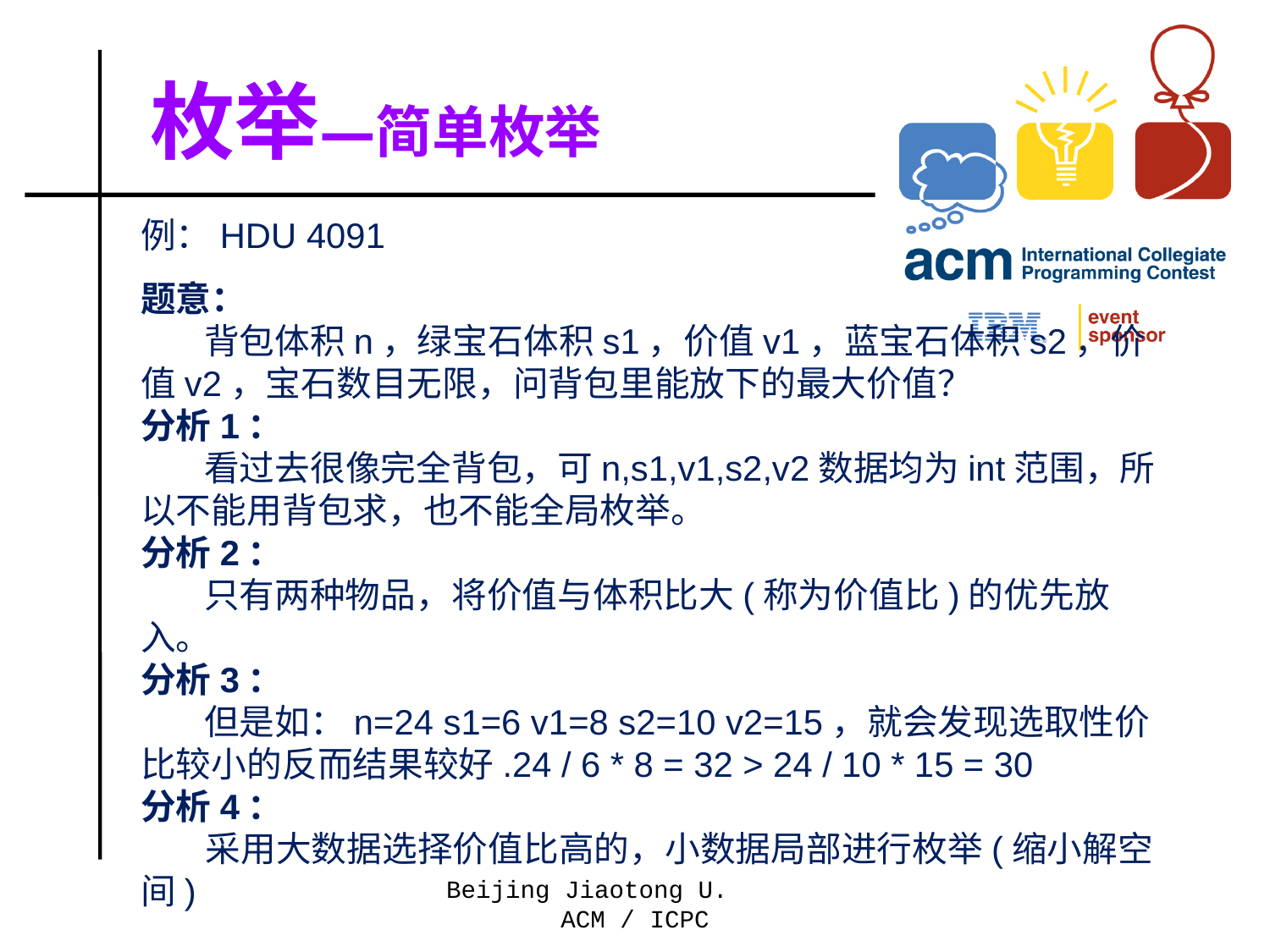

枚举—简单枚举
# 例：HDU 4091
题意：
       背包体积n，绿宝石体积s1，价值v1，蓝宝石体积s2，价值v2，宝石数目无限，问背包里能放下的最大价值？
分析1：
       看过去很像完全背包，可n,s1,v1,s2,v2数据均为int范围，所以不能用背包求，也不能全局枚举。
分析2：
       只有两种物品，将价值与体积比大(称为价值比)的优先放入。
分析3：
       但是如：n=24 s1=6 v1=8 s2=10 v2=15，就会发现选取性价比较小的反而结果较好.24 / 6 * 8 = 32 > 24 / 10 * 15 = 30
分析4：
       采用大数据选择价值比高的，小数据局部进行枚举(缩小解空间)